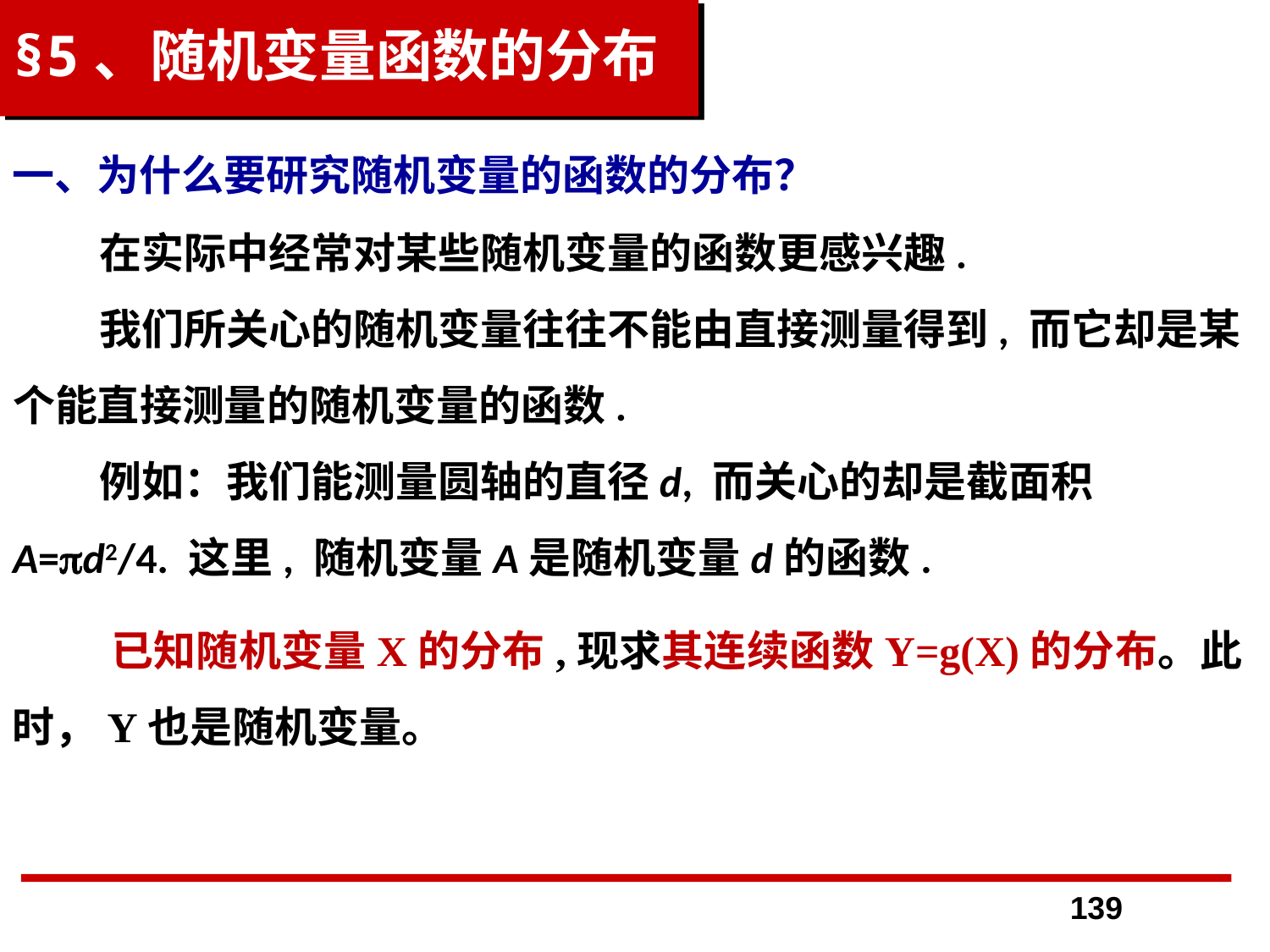

§5、随机变量函数的分布
一、为什么要研究随机变量的函数的分布？
# 在实际中经常对某些随机变量的函数更感兴趣. 我们所关心的随机变量往往不能由直接测量得到, 而它却是某个能直接测量的随机变量的函数. 例如：我们能测量圆轴的直径d, 而关心的却是截面积A=πd2/4. 这里, 随机变量A是随机变量d的函数.
         已知随机变量X的分布,现求其连续函数Y=g(X)的分布。此时，Y也是随机变量。

139